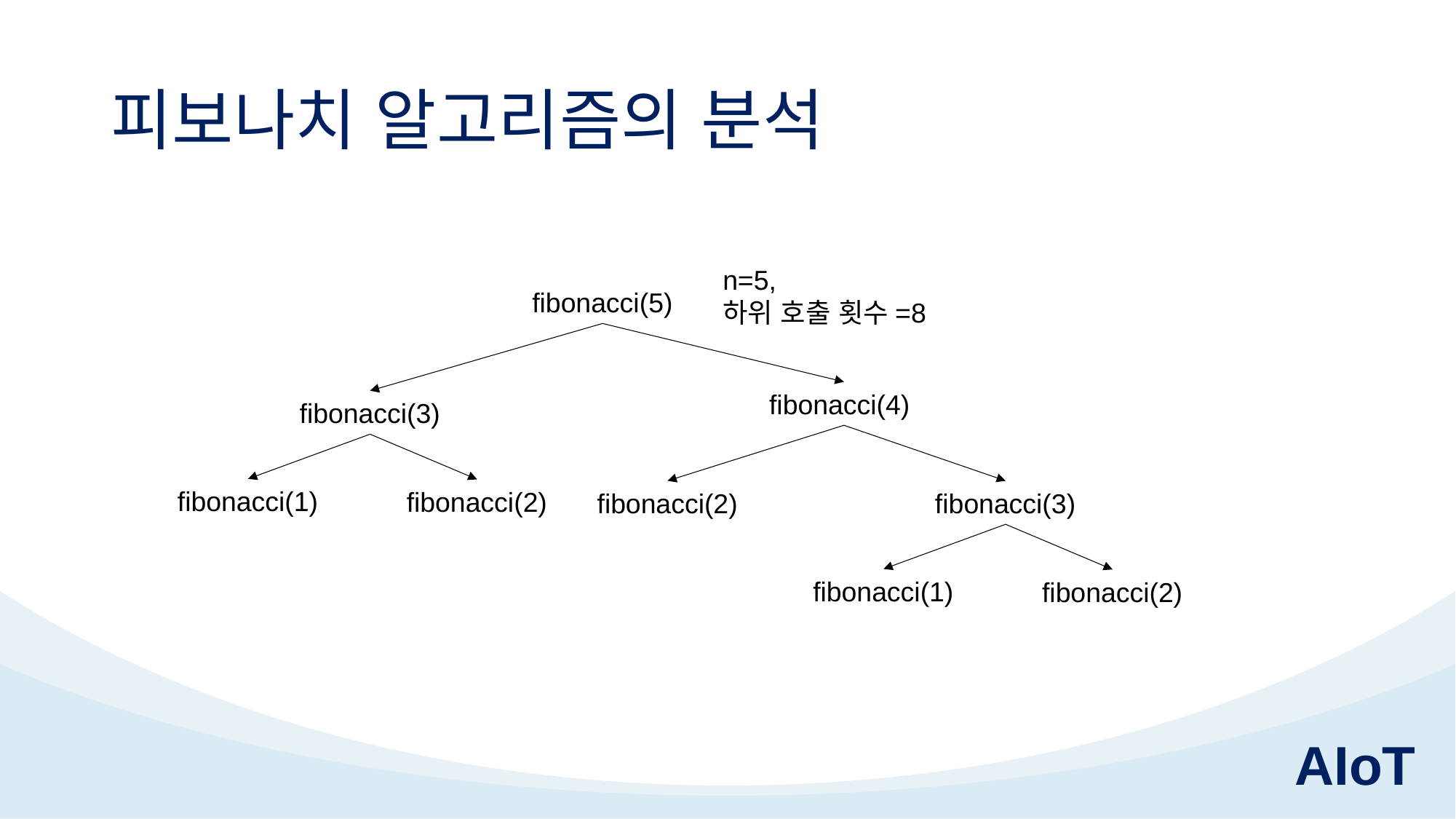

# 피보나치 알고리즘의 분석
n=5,
하위 호출 횟수=8
fibonacci(5)
fibonacci(4)
fibonacci(3)
fibonacci(1)
fibonacci(2)
fibonacci(2)
fibonacci(3)
fibonacci(1)
fibonacci(2)